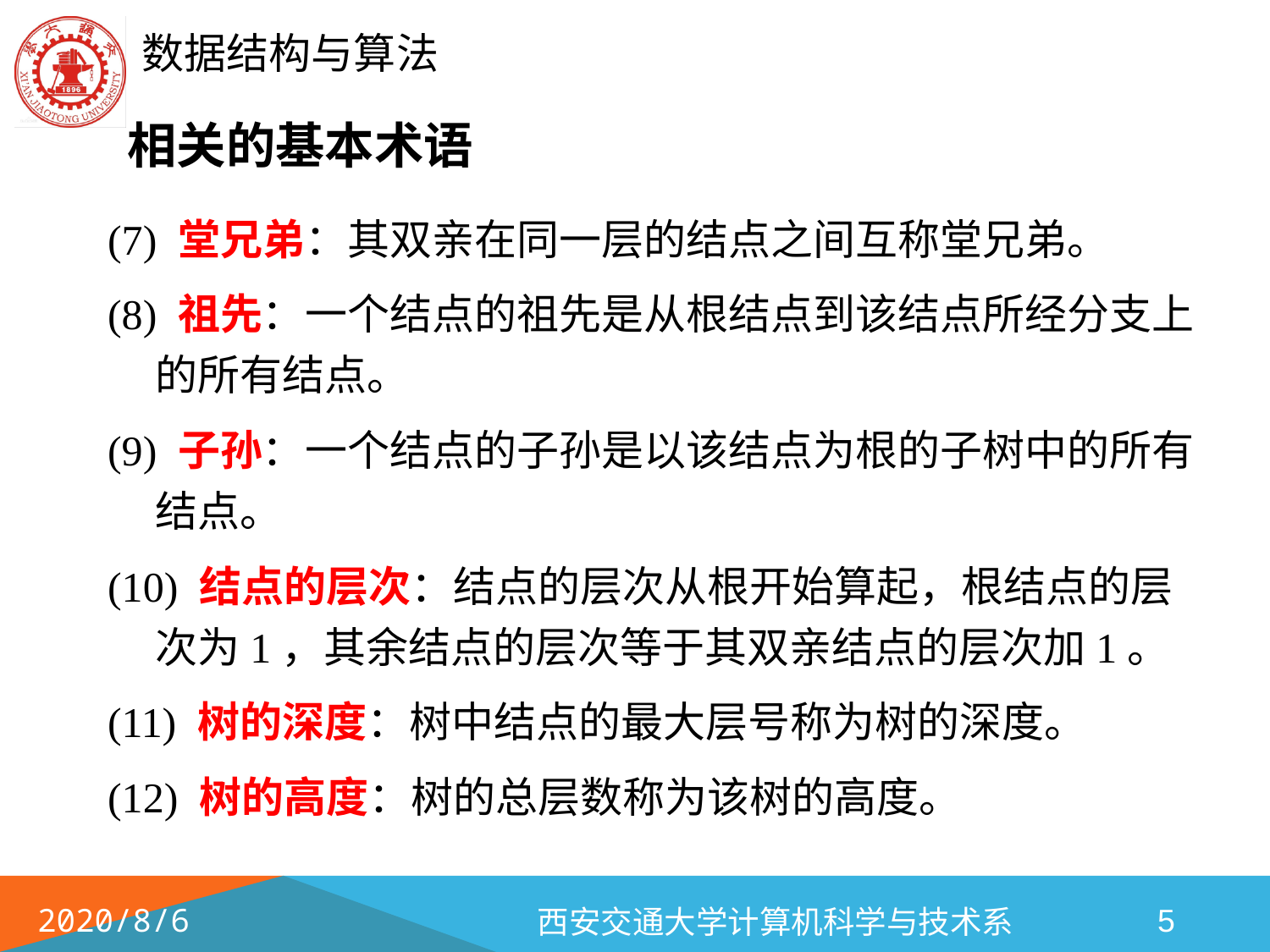

# 相关的基本术语
(7) 堂兄弟：其双亲在同一层的结点之间互称堂兄弟。
(8) 祖先：一个结点的祖先是从根结点到该结点所经分支上的所有结点。
(9) 子孙：一个结点的子孙是以该结点为根的子树中的所有结点。
(10) 结点的层次：结点的层次从根开始算起，根结点的层次为1，其余结点的层次等于其双亲结点的层次加1。
(11) 树的深度：树中结点的最大层号称为树的深度。
(12) 树的高度：树的总层数称为该树的高度。